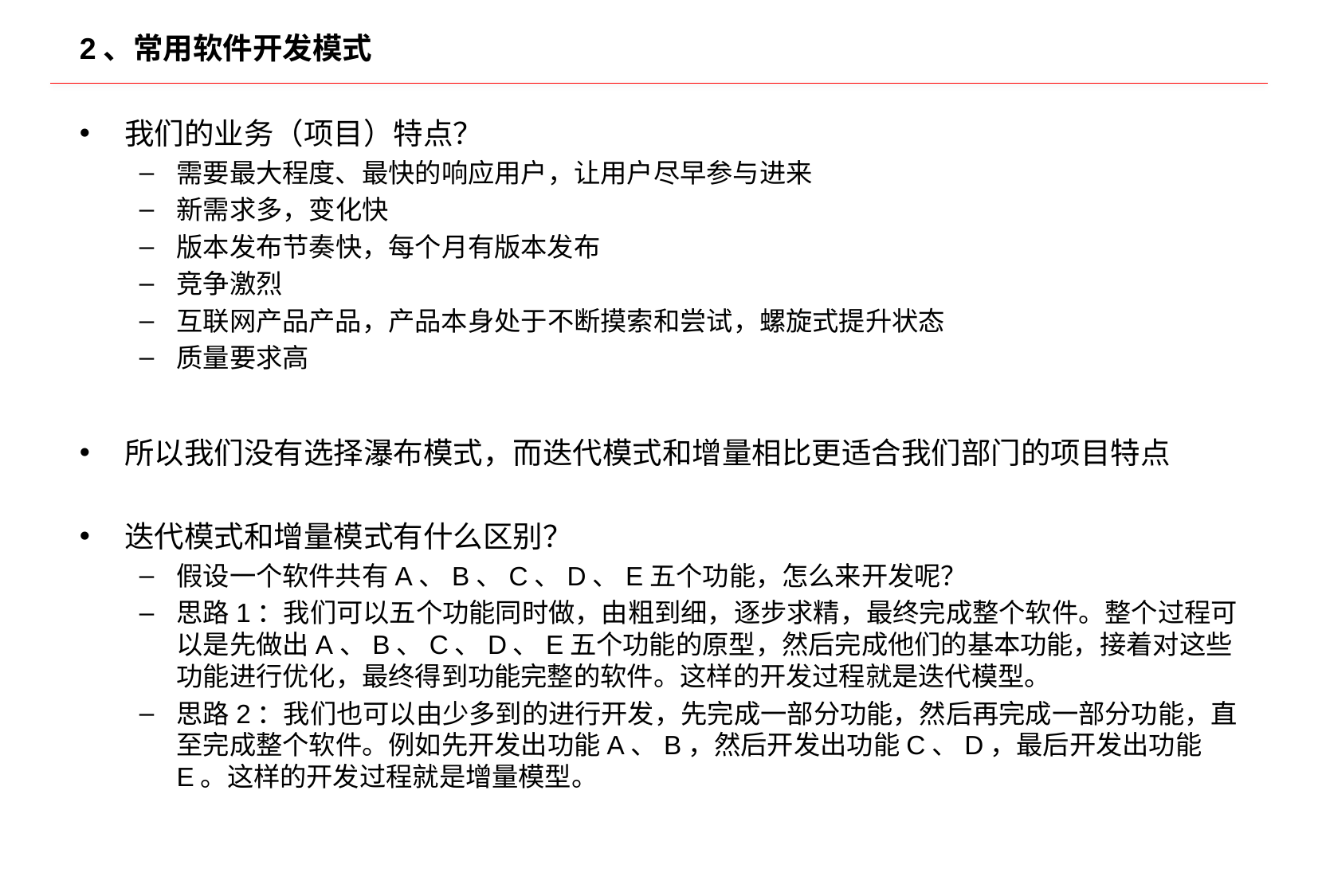

# 2、常用软件开发模式

我们的业务（项目）特点？
需要最大程度、最快的响应用户，让用户尽早参与进来
新需求多，变化快
版本发布节奏快，每个月有版本发布
竞争激烈
互联网产品产品，产品本身处于不断摸索和尝试，螺旋式提升状态
质量要求高

所以我们没有选择瀑布模式，而迭代模式和增量相比更适合我们部门的项目特点

迭代模式和增量模式有什么区别？
假设一个软件共有A、B、C、D、E五个功能，怎么来开发呢？
思路1：我们可以五个功能同时做，由粗到细，逐步求精，最终完成整个软件。整个过程可以是先做出A、B、C、D、E五个功能的原型，然后完成他们的基本功能，接着对这些功能进行优化，最终得到功能完整的软件。这样的开发过程就是迭代模型。
思路2：我们也可以由少多到的进行开发，先完成一部分功能，然后再完成一部分功能，直至完成整个软件。例如先开发出功能A、B，然后开发出功能C、D，最后开发出功能E。这样的开发过程就是增量模型。